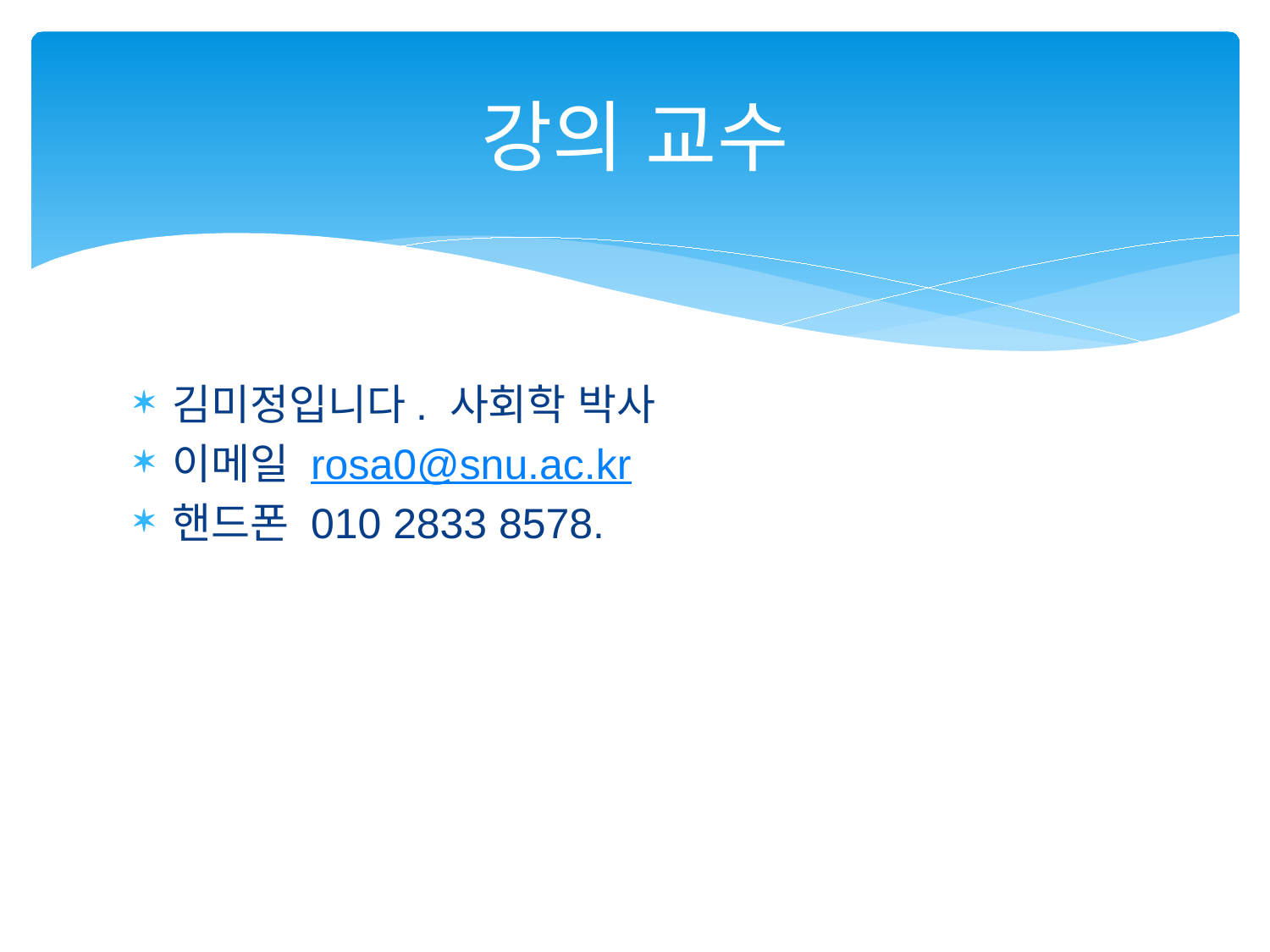

# 강의 교수
김미정입니다. 사회학 박사
이메일 rosa0@snu.ac.kr
핸드폰 010 2833 8578.